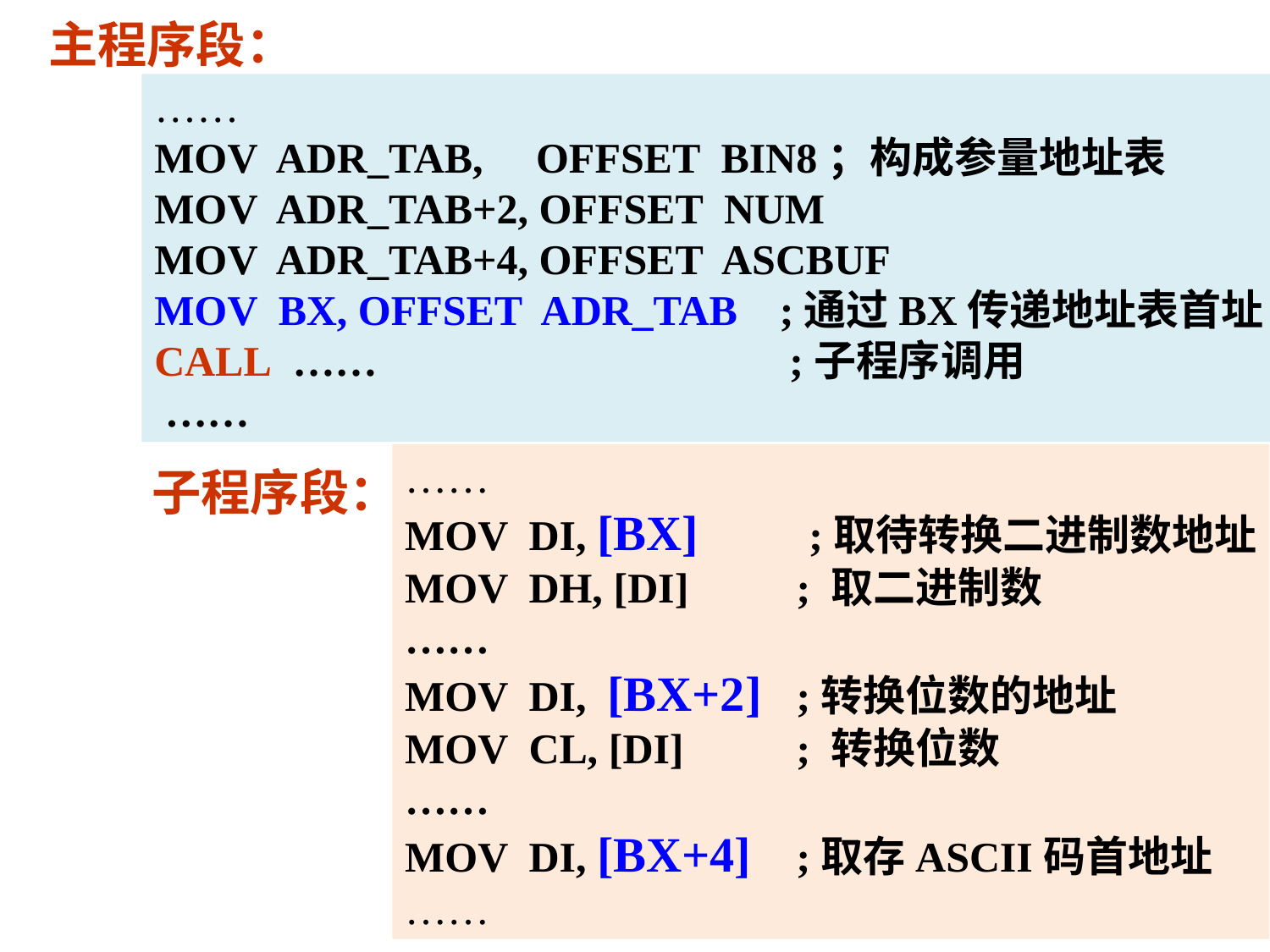

主程序段：
……
MOV  ADR_TAB,     OFFSET  BIN8；构成参量地址表
MOV  ADR_TAB+2, OFFSET  NUM
MOV  ADR_TAB+4, OFFSET  ASCBUF
MOV  BX, OFFSET  ADR_TAB    ;通过BX传递地址表首址
CALL  ……				;子程序调用
 ……
……
MOV  DI, [BX]         ;取待转换二进制数地址
MOV  DH, [DI]	 ; 取二进制数
……
MOV  DI,  [BX+2] 	 ;转换位数的地址
MOV  CL, [DI]	 ; 转换位数
……
MOV  DI, [BX+4] 	 ;取存ASCII码首地址
……
子程序段：
119